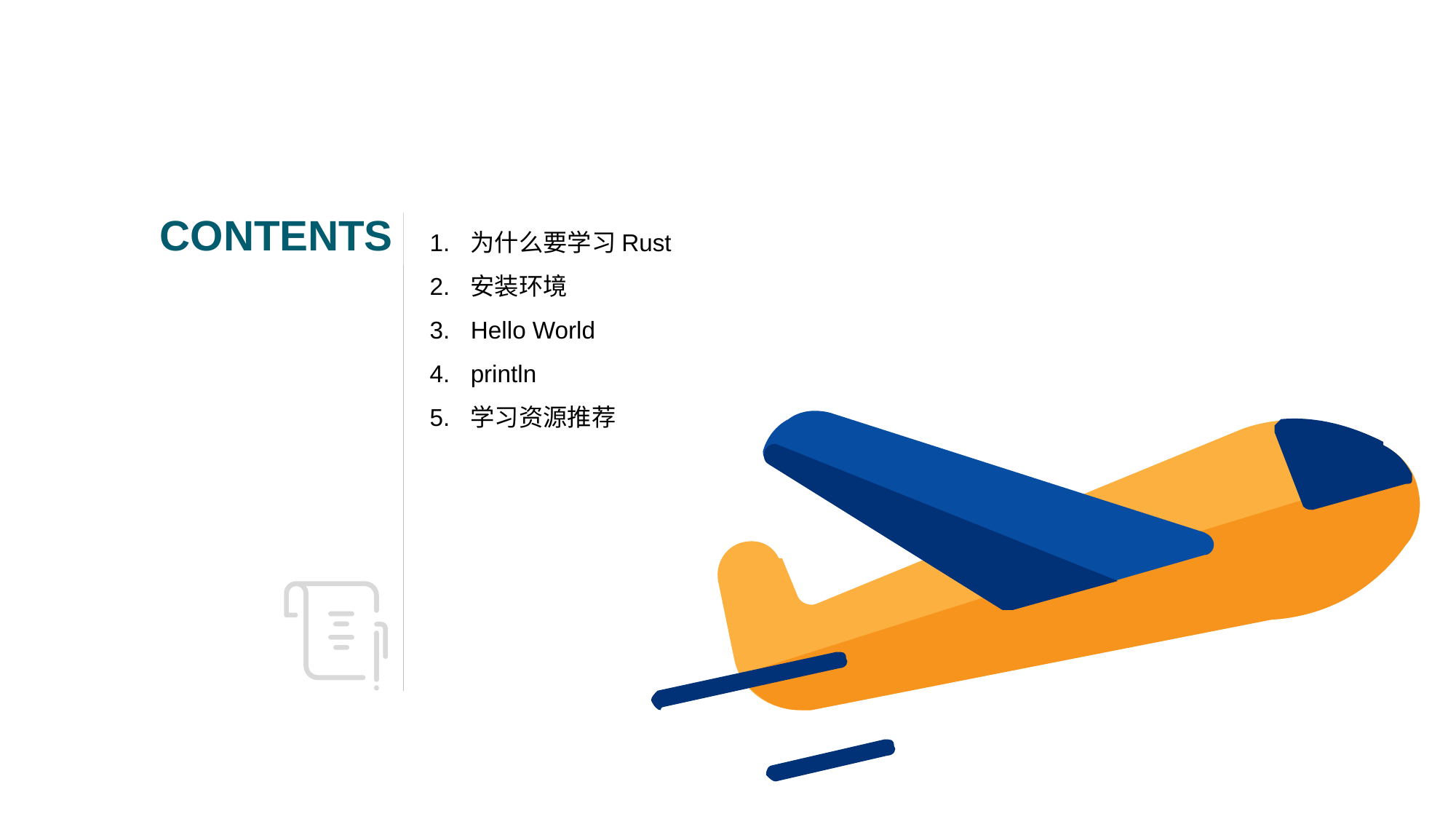

CONTENTS
为什么要学习Rust
安装环境
Hello World
println
学习资源推荐